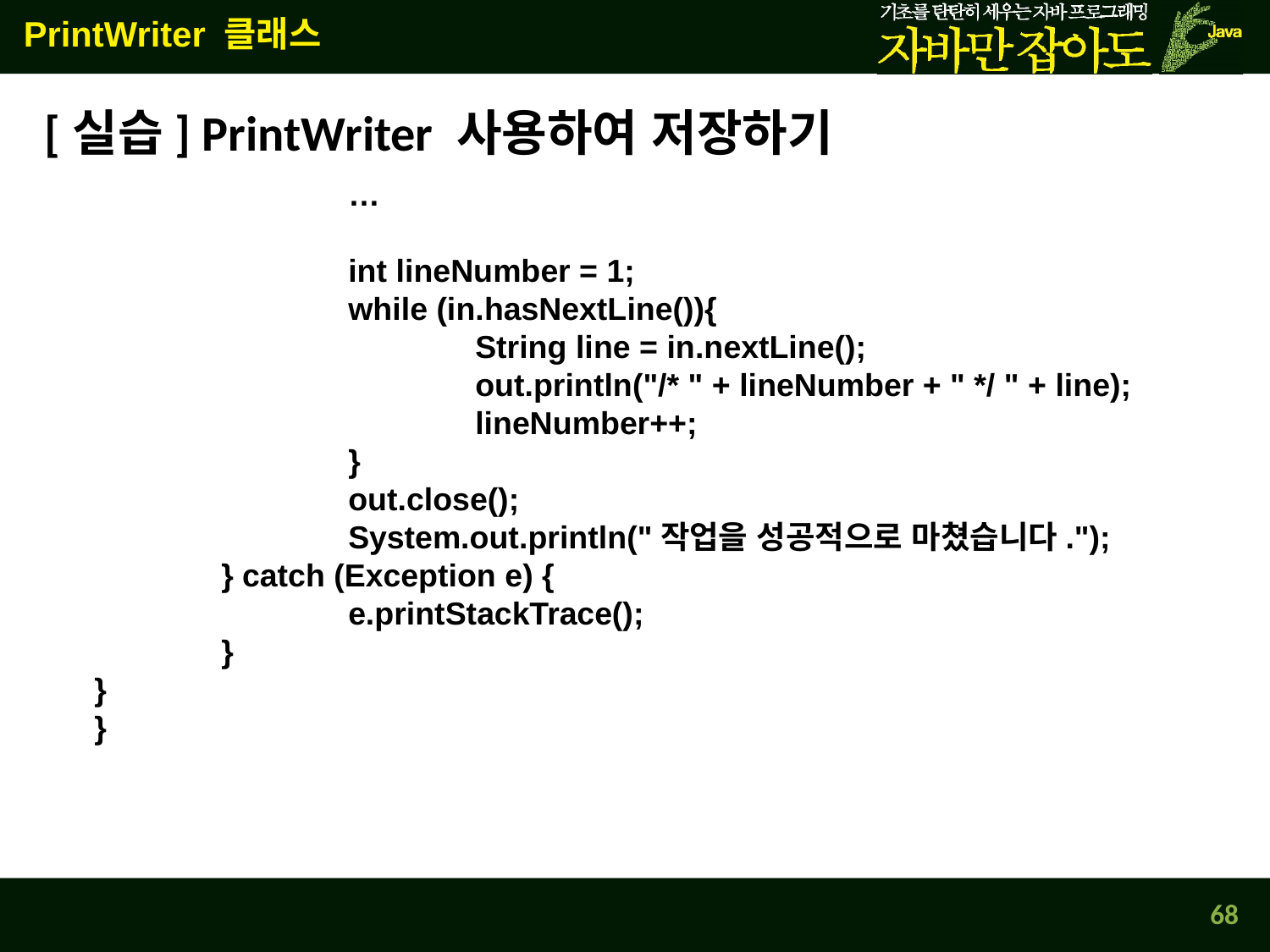

PrintWriter 클래스
[실습] PrintWriter 사용하여 저장하기
		…

		int lineNumber = 1;
		while (in.hasNextLine()){
			String line = in.nextLine();
			out.println("/* " + lineNumber + " */ " + line);
			lineNumber++;
		}
		out.close();
		System.out.println("작업을 성공적으로 마쳤습니다.");
	} catch (Exception e) {
		e.printStackTrace();
	}
}
}
68